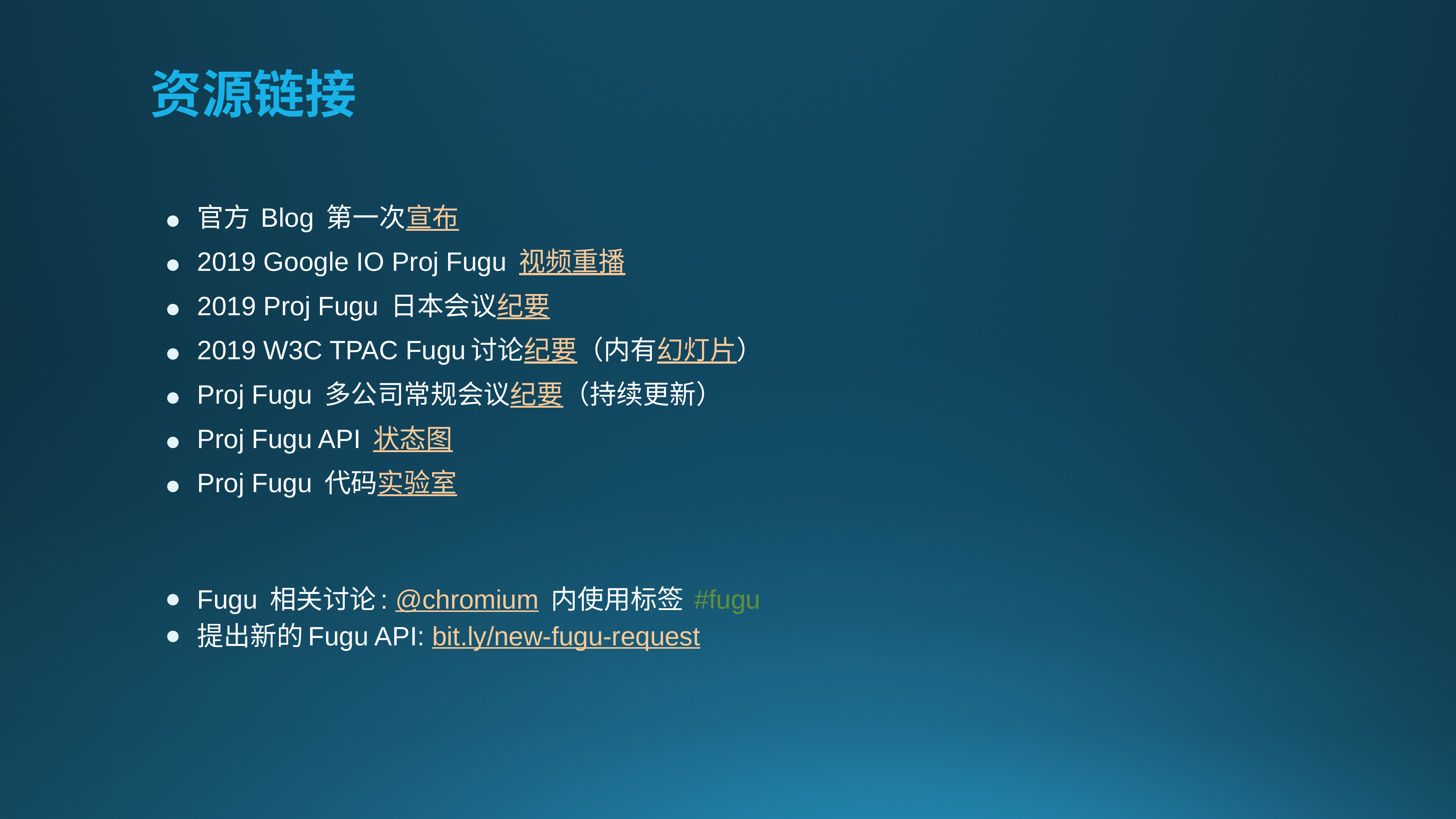

# 资源链接
官方 Blog 第一次宣布
2019 Google IO Proj Fugu 视频重播
2019 Proj Fugu 日本会议纪要
2019 W3C TPAC Fugu讨论纪要（内有幻灯片）
Proj Fugu 多公司常规会议纪要（持续更新）
Proj Fugu API 状态图
Proj Fugu 代码实验室

Fugu 相关讨论: @chromium 内使用标签 #fugu
提出新的Fugu API: bit.ly/new-fugu-request